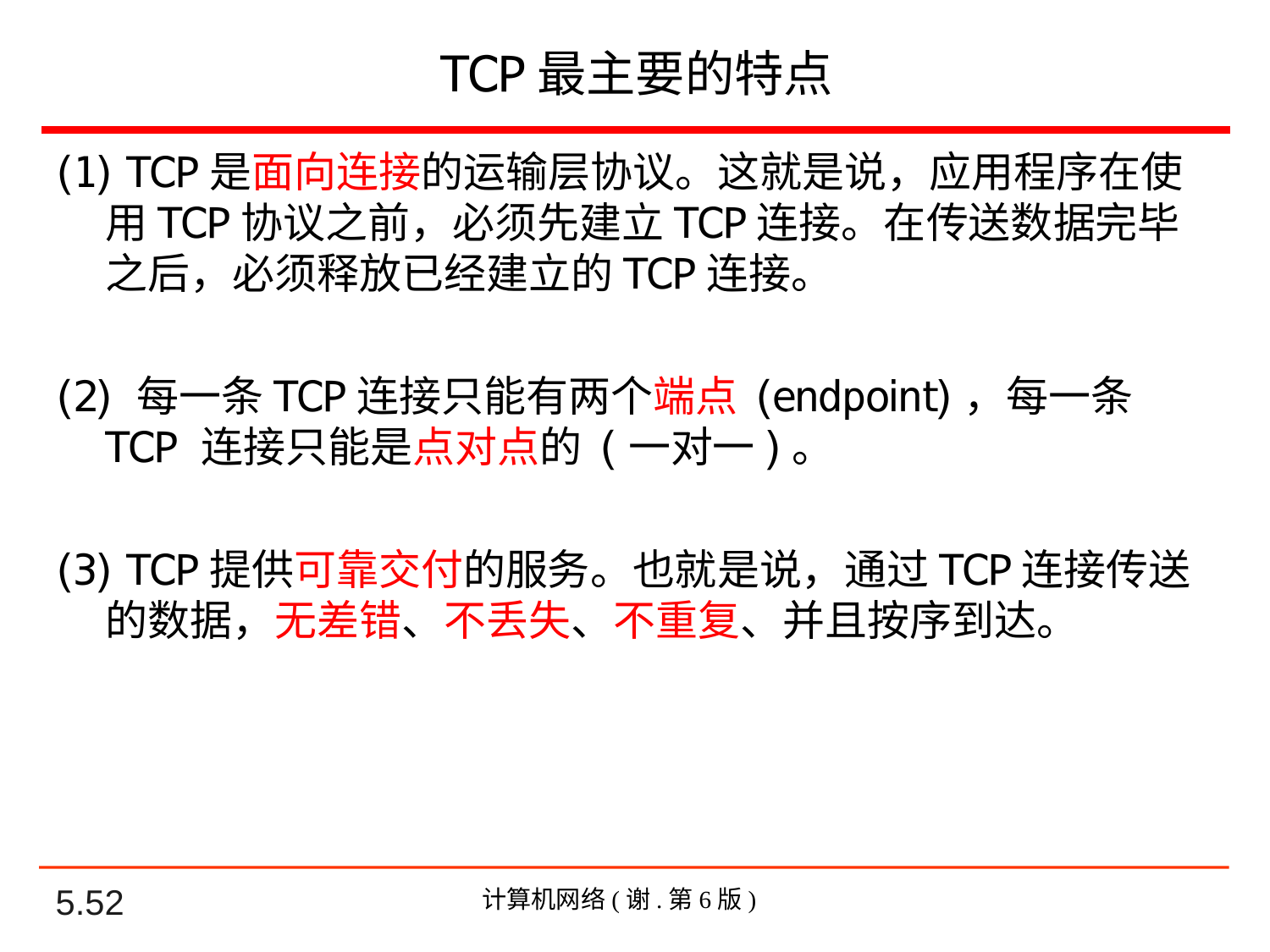

# TCP最主要的特点
(1) TCP是面向连接的运输层协议。这就是说，应用程序在使用TCP协议之前，必须先建立TCP连接。在传送数据完毕之后，必须释放已经建立的TCP连接。

(2) 每一条TCP连接只能有两个端点 (endpoint)，每一条 TCP 连接只能是点对点的 (一对一)。

(3) TCP提供可靠交付的服务。也就是说，通过TCP连接传送的数据，无差错、不丢失、不重复、并且按序到达。